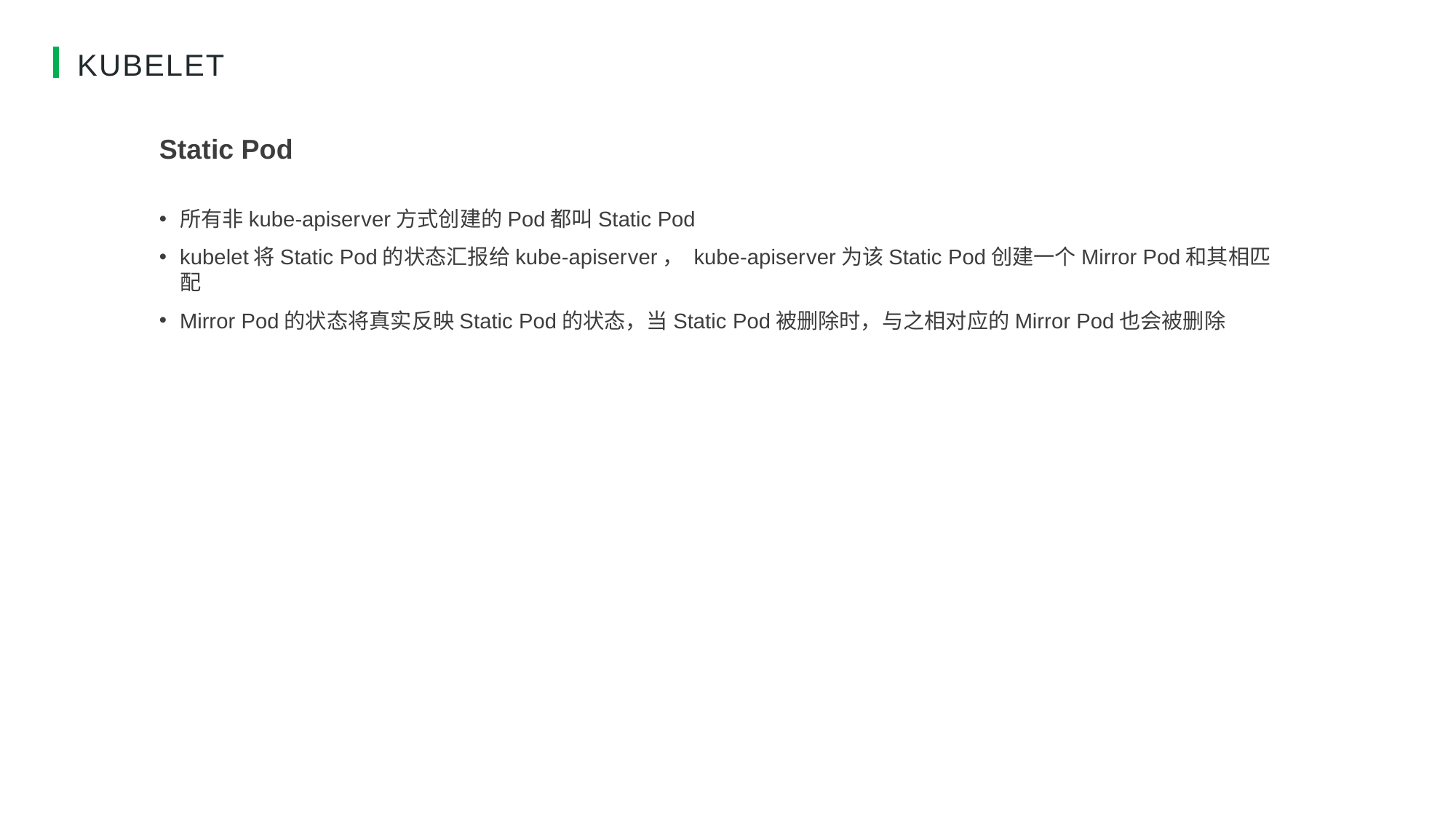

# KUBELET

Static Pod

所有非kube-apiserver方式创建的Pod都叫Static Pod
kubelet将Static Pod的状态汇报给kube-apiserver， kube-apiserver为该Static Pod创建一个Mirror Pod和其相匹配
Mirror Pod的状态将真实反映Static Pod的状态，当Static Pod被删除时，与之相对应的Mirror Pod也会被删除